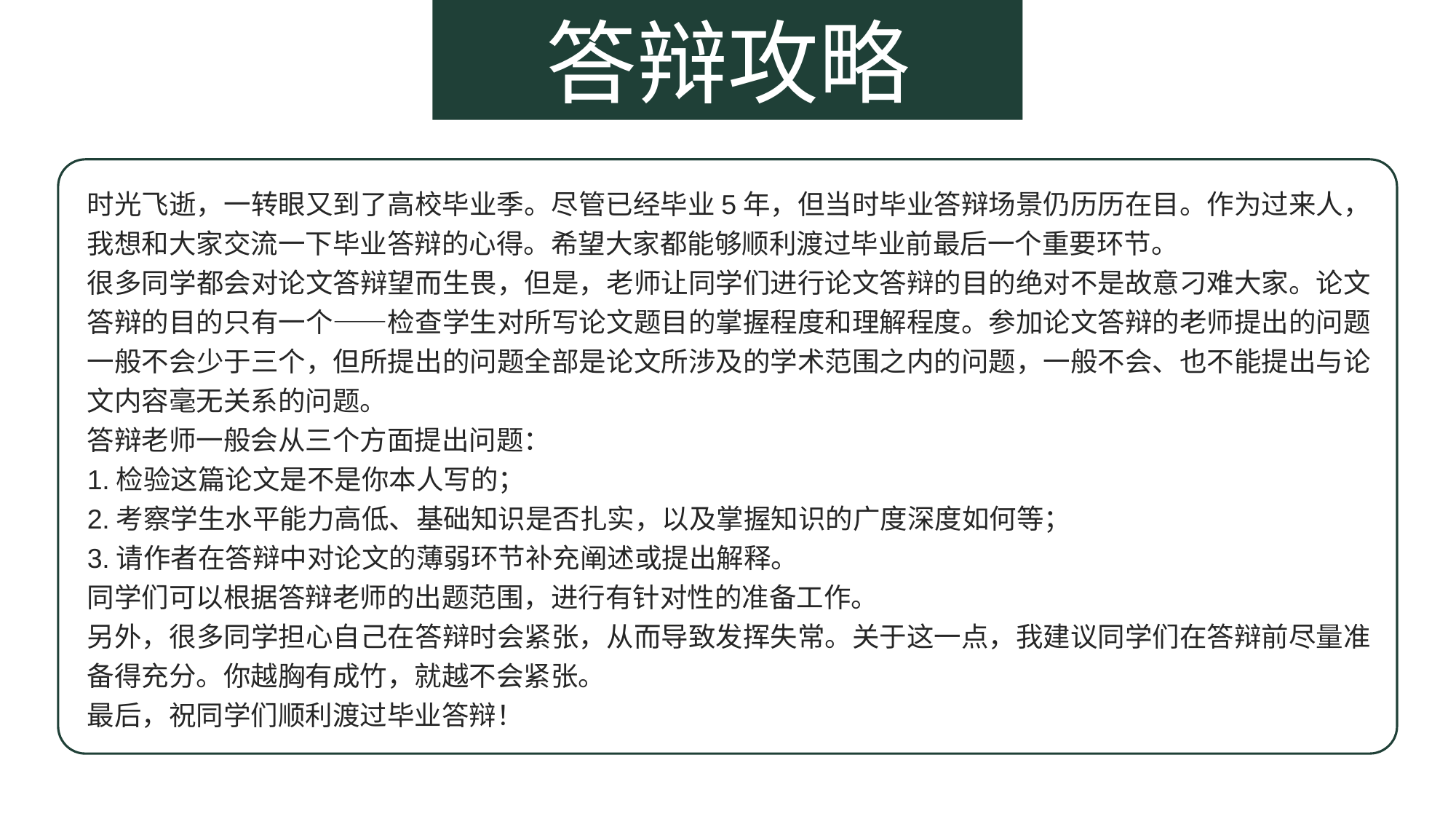

答辩攻略

时光飞逝，一转眼又到了高校毕业季。尽管已经毕业5年，但当时毕业答辩场景仍历历在目。作为过来人，我想和大家交流一下毕业答辩的心得。希望大家都能够顺利渡过毕业前最后一个重要环节。
很多同学都会对论文答辩望而生畏，但是，老师让同学们进行论文答辩的目的绝对不是故意刁难大家。论文答辩的目的只有一个——检查学生对所写论文题目的掌握程度和理解程度。参加论文答辩的老师提出的问题一般不会少于三个，但所提出的问题全部是论文所涉及的学术范围之内的问题，一般不会、也不能提出与论文内容毫无关系的问题。
答辩老师一般会从三个方面提出问题：
1.检验这篇论文是不是你本人写的；
2.考察学生水平能力高低、基础知识是否扎实，以及掌握知识的广度深度如何等；
3.请作者在答辩中对论文的薄弱环节补充阐述或提出解释。
同学们可以根据答辩老师的出题范围，进行有针对性的准备工作。
另外，很多同学担心自己在答辩时会紧张，从而导致发挥失常。关于这一点，我建议同学们在答辩前尽量准备得充分。你越胸有成竹，就越不会紧张。
最后，祝同学们顺利渡过毕业答辩！